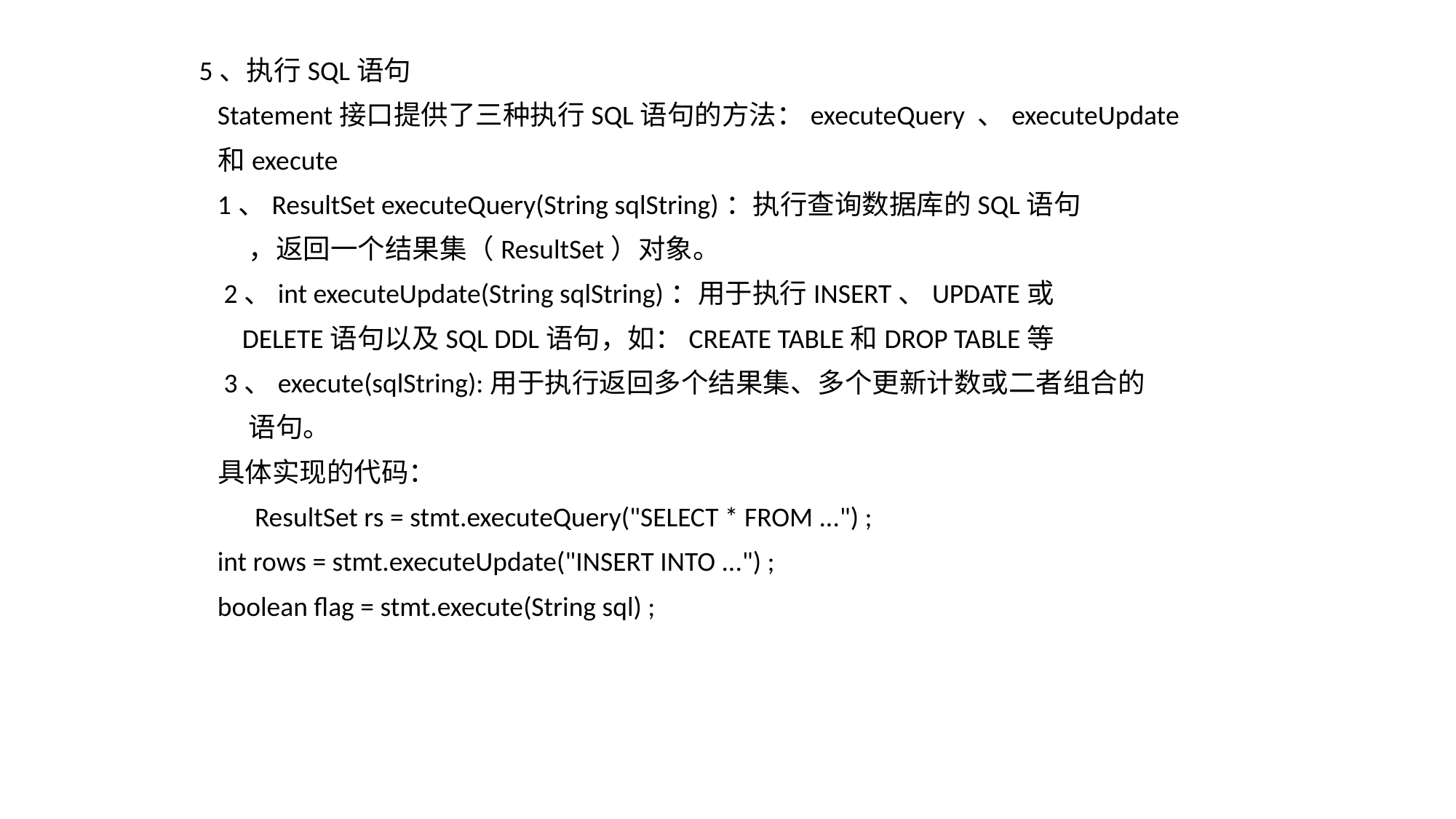

5、执行SQL语句
    Statement接口提供了三种执行SQL语句的方法：executeQuery 、executeUpdate
   和execute
    1、ResultSet executeQuery(String sqlString)：执行查询数据库的SQL语句
        ，返回一个结果集（ResultSet）对象。
     2、int executeUpdate(String sqlString)：用于执行INSERT、UPDATE或
        DELETE语句以及SQL DDL语句，如：CREATE TABLE和DROP TABLE等
     3、execute(sqlString):用于执行返回多个结果集、多个更新计数或二者组合的
        语句。
   具体实现的代码：
          ResultSet rs = stmt.executeQuery("SELECT * FROM ...") ;
    int rows = stmt.executeUpdate("INSERT INTO ...") ;
    boolean flag = stmt.execute(String sql) ;